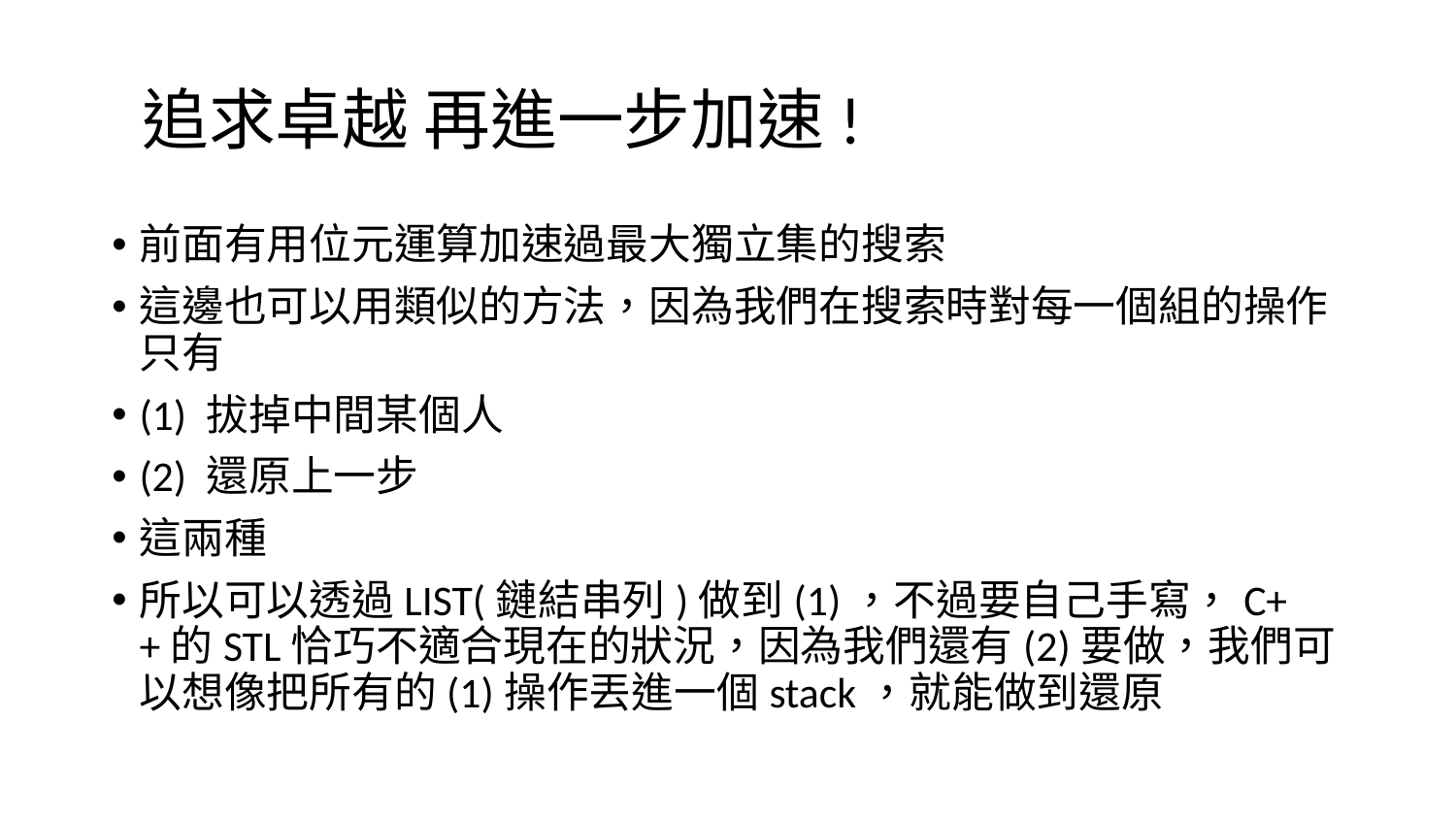

# 追求卓越 再進一步加速!
前面有用位元運算加速過最大獨立集的搜索
這邊也可以用類似的方法，因為我們在搜索時對每一個組的操作只有
(1) 拔掉中間某個人
(2) 還原上一步
這兩種
所以可以透過LIST(鏈結串列)做到(1)，不過要自己手寫，C++的STL恰巧不適合現在的狀況，因為我們還有(2)要做，我們可以想像把所有的(1)操作丟進一個stack，就能做到還原